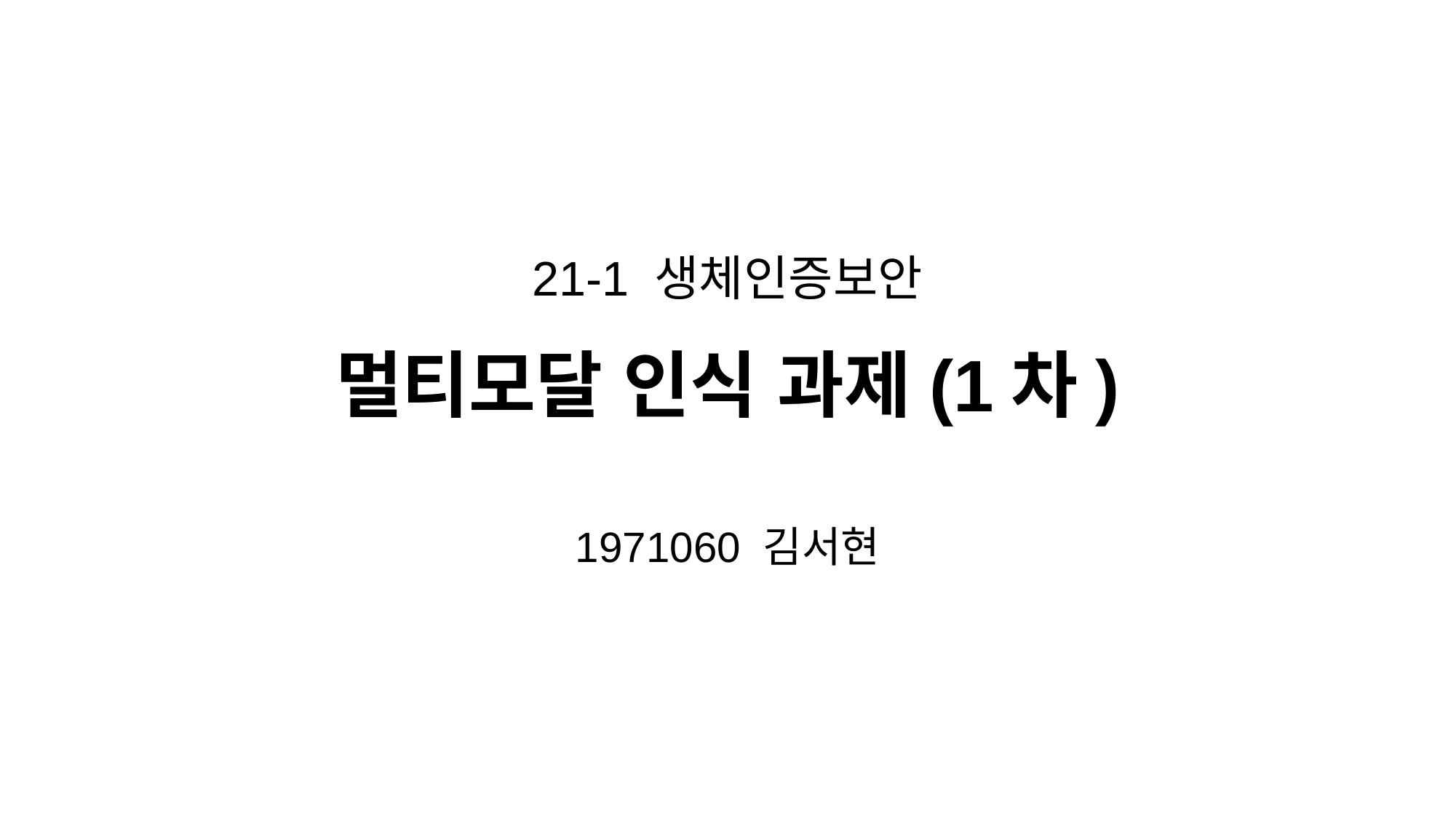

21-1 생체인증보안
멀티모달 인식 과제(1차)
1971060 김서현